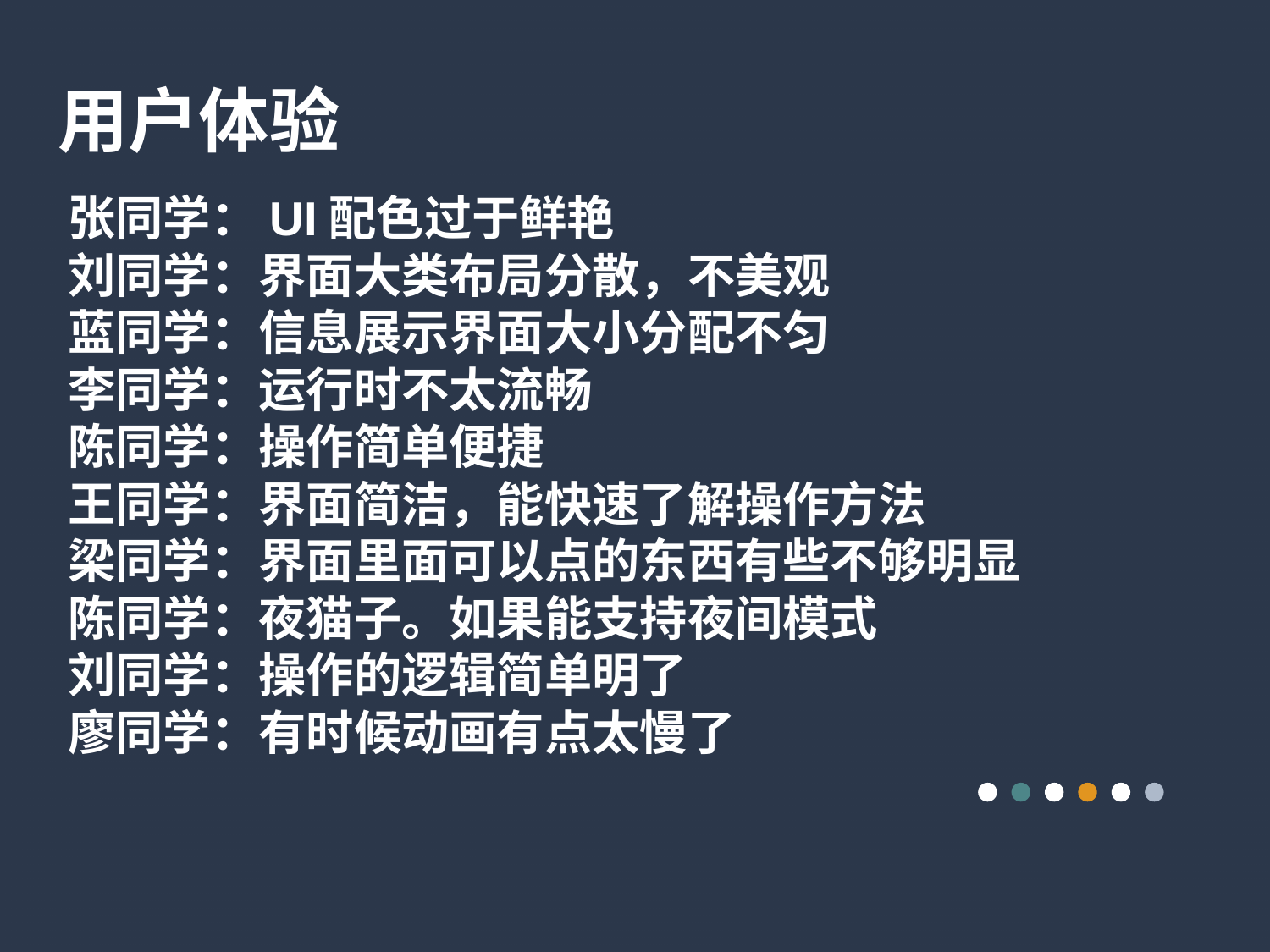

用户体验
张同学：UI配色过于鲜艳
刘同学：界面大类布局分散，不美观
蓝同学：信息展示界面大小分配不匀
李同学：运行时不太流畅
陈同学：操作简单便捷
王同学：界面简洁，能快速了解操作方法
梁同学：界面里面可以点的东西有些不够明显
陈同学：夜猫子。如果能支持夜间模式
刘同学：操作的逻辑简单明了
廖同学：有时候动画有点太慢了